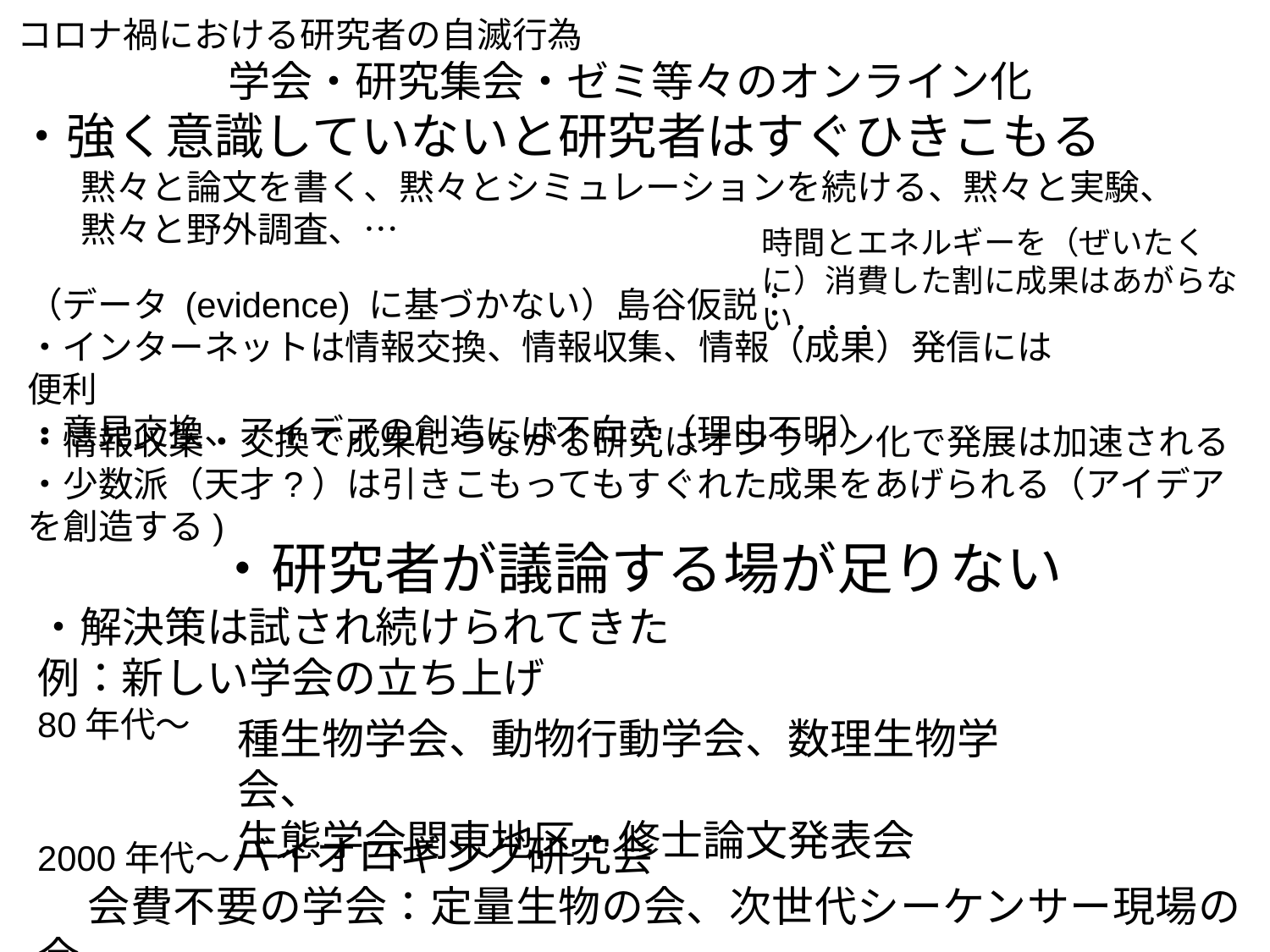

コロナ禍における研究者の自滅行為
学会・研究集会・ゼミ等々のオンライン化
・強く意識していないと研究者はすぐひきこもる
黙々と論文を書く、黙々とシミュレーションを続ける、黙々と実験、黙々と野外調査、…
時間とエネルギーを（ぜいたくに）消費した割に成果はあがらない．．．
（データ (evidence) に基づかない）島谷仮説：
・インターネットは情報交換、情報収集、情報（成果）発信には便利
・意見交換、アイデアの創造には不向き（理由不明）
・情報収集・交換で成果につながる研究はオンライン化で発展は加速される
・少数派（天才?）は引きこもってもすぐれた成果をあげられる（アイデアを創造する)
0. 日本の科学界全般に共通する問題
・研究者が議論する場が足りない
・解決策は試され続けられてきた
例：新しい学会の立ち上げ
80年代〜

2000年代〜バイオロギング研究会
    会費不要の学会：定量生物の会、次世代シーケンサー現場の会
種生物学会、動物行動学会、数理生物学会、
生態学会関東地区・修士論文発表会